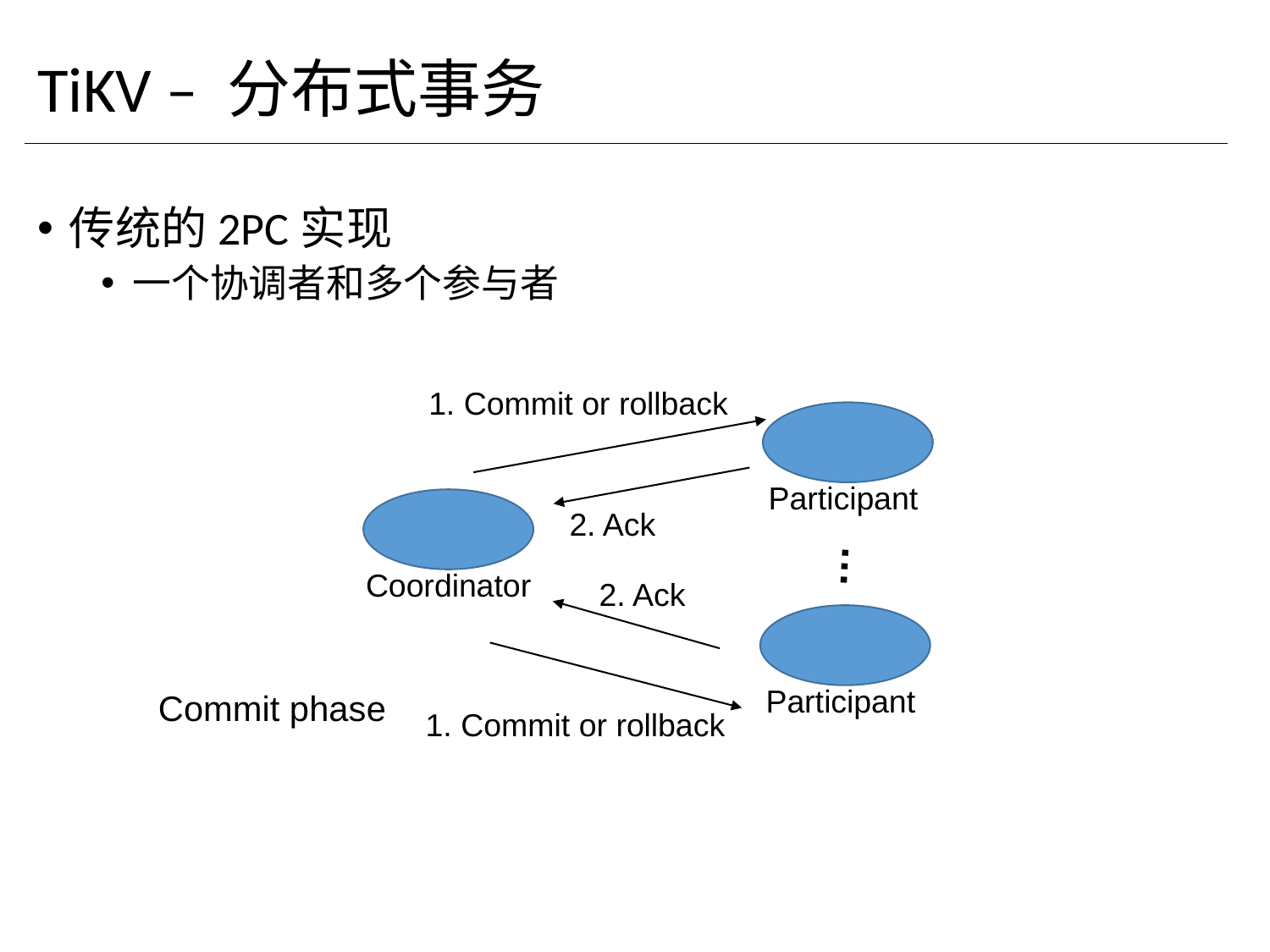

# TiKV – 分布式事务
传统的2PC实现
一个协调者和多个参与者

1. Commit or rollback

Participant

2. Ack
Coordinator

2. Ack
…

Participant

Commit phase
1. Commit or rollback